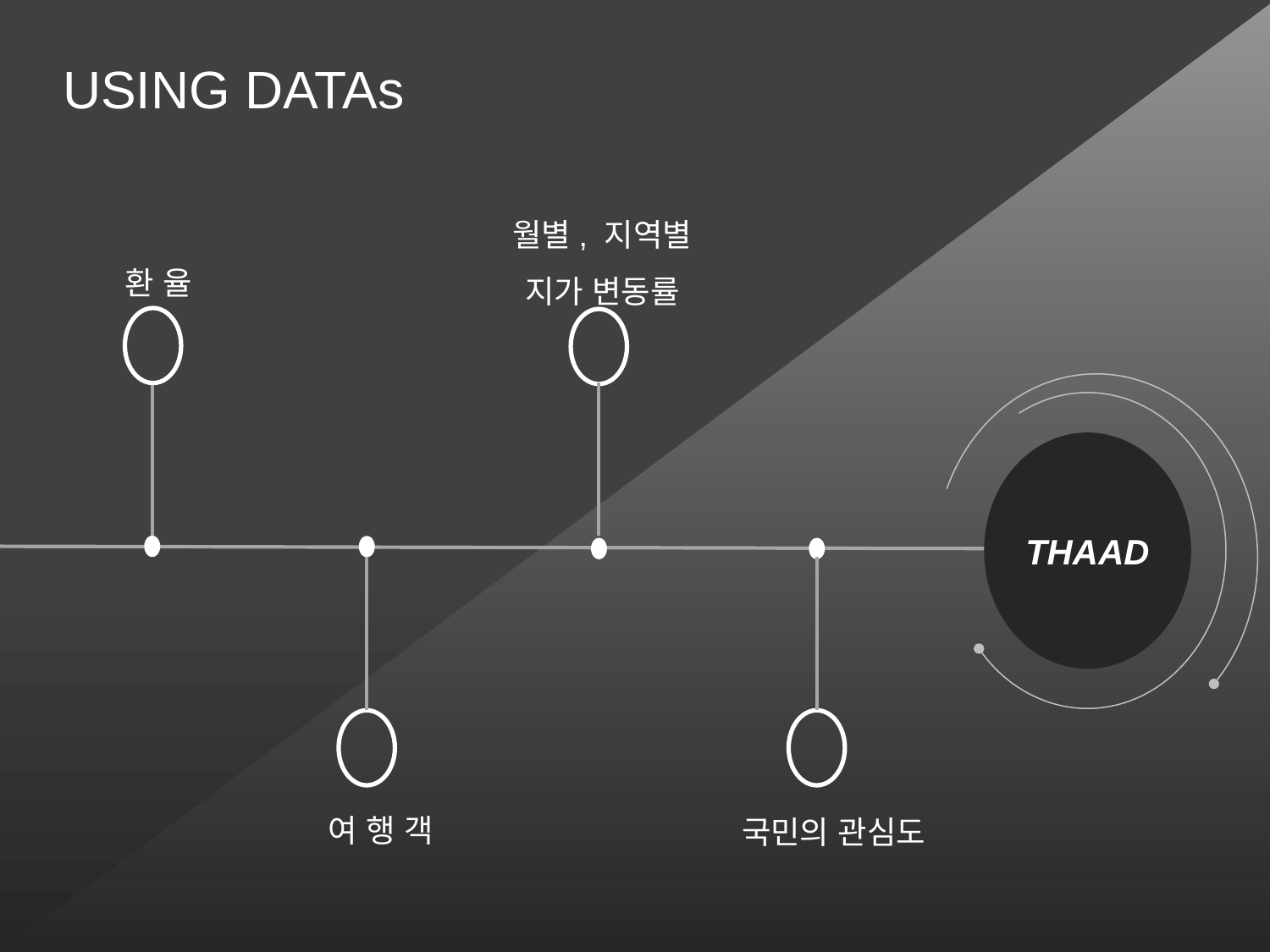

USING DATAs
월별, 지역별
지가 변동률
환 율

THAAD

여 행 객
국민의 관심도